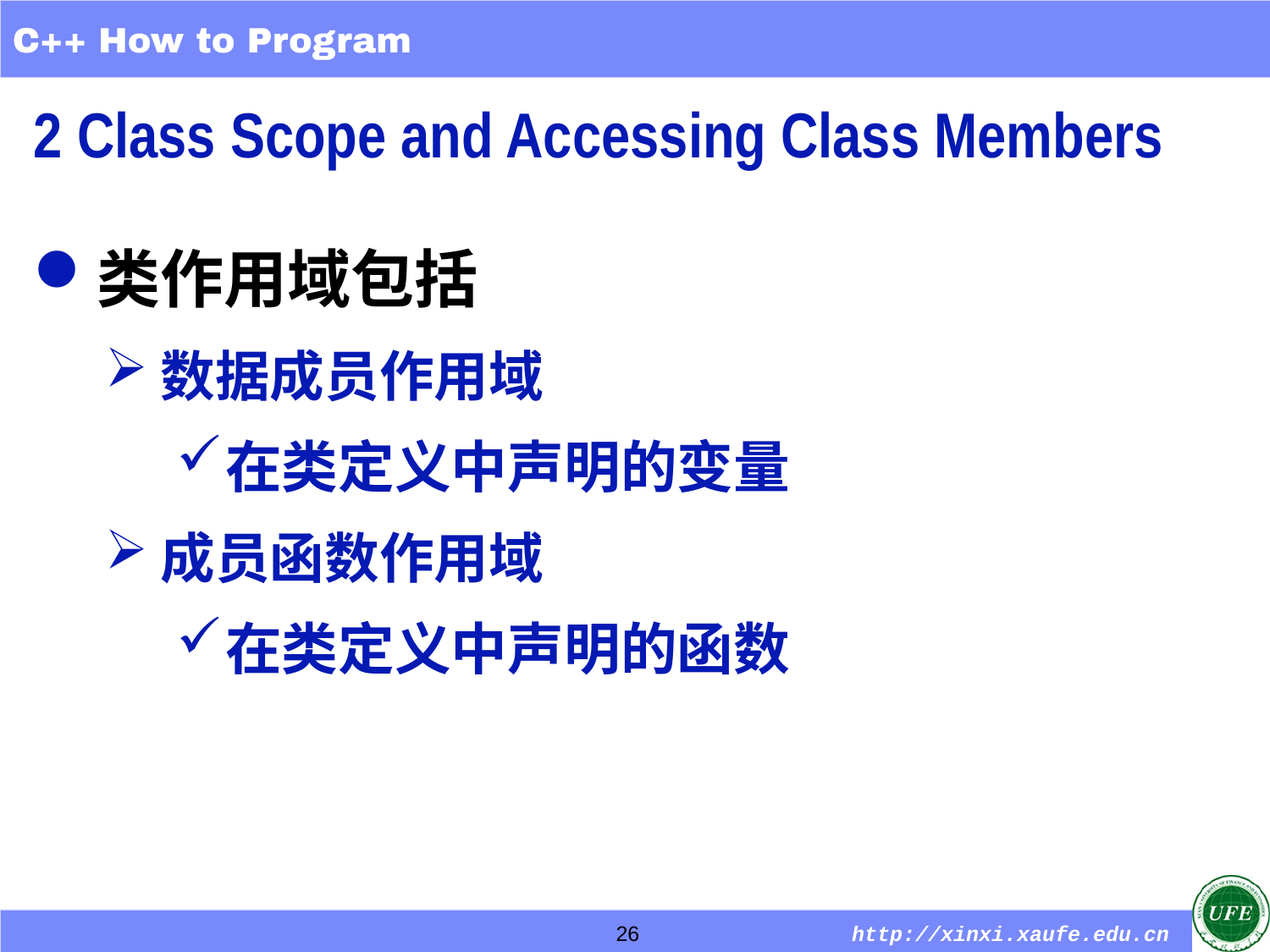

2 Class Scope and Accessing Class Members
类作用域包括
数据成员作用域
在类定义中声明的变量
成员函数作用域
在类定义中声明的函数
26